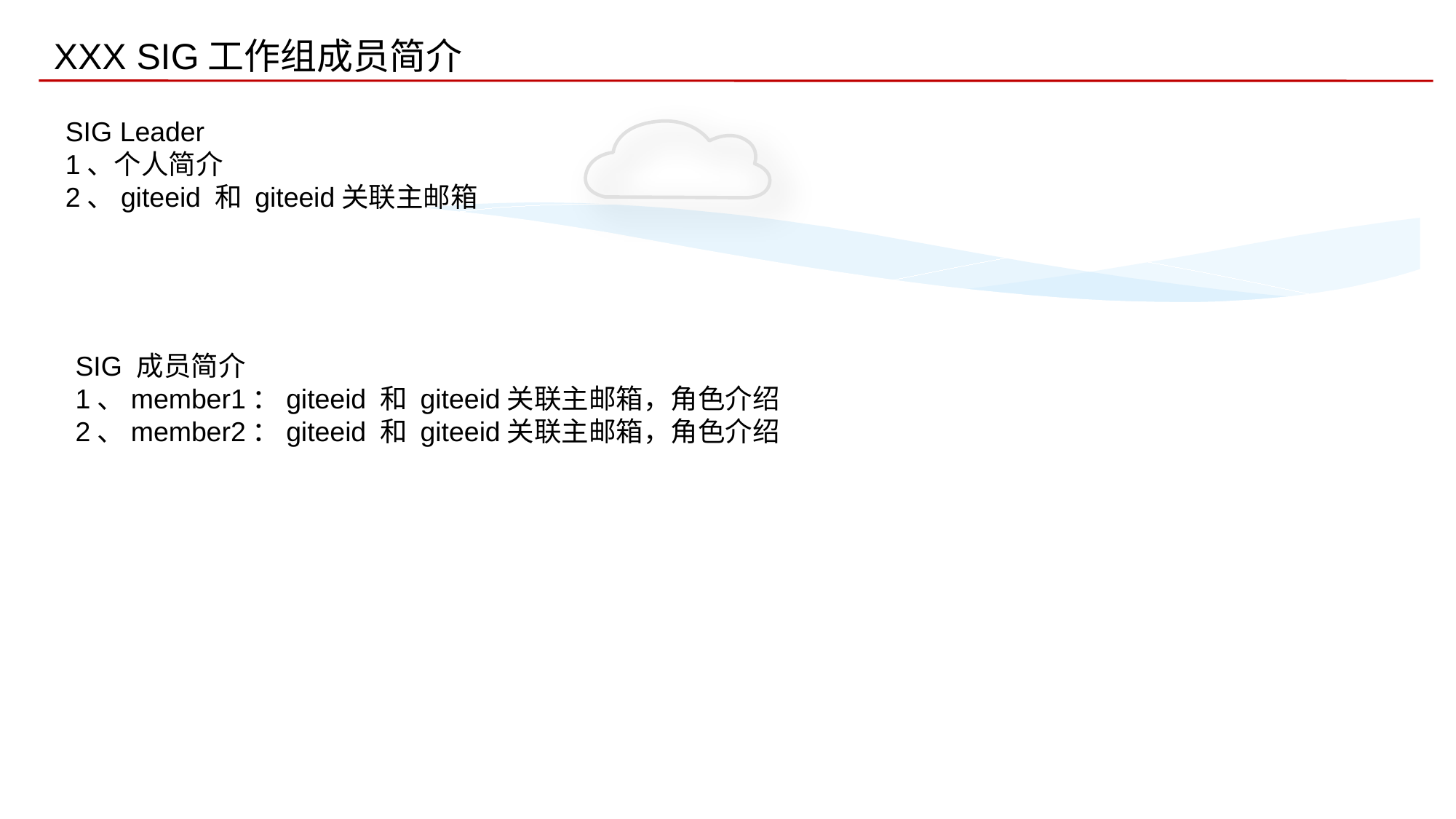

XXX SIG工作组成员简介

SIG Leader
1、个人简介
2、giteeid 和 giteeid关联主邮箱

SIG 成员简介
1、member1：giteeid 和 giteeid关联主邮箱，角色介绍
2、member2：giteeid 和 giteeid关联主邮箱，角色介绍